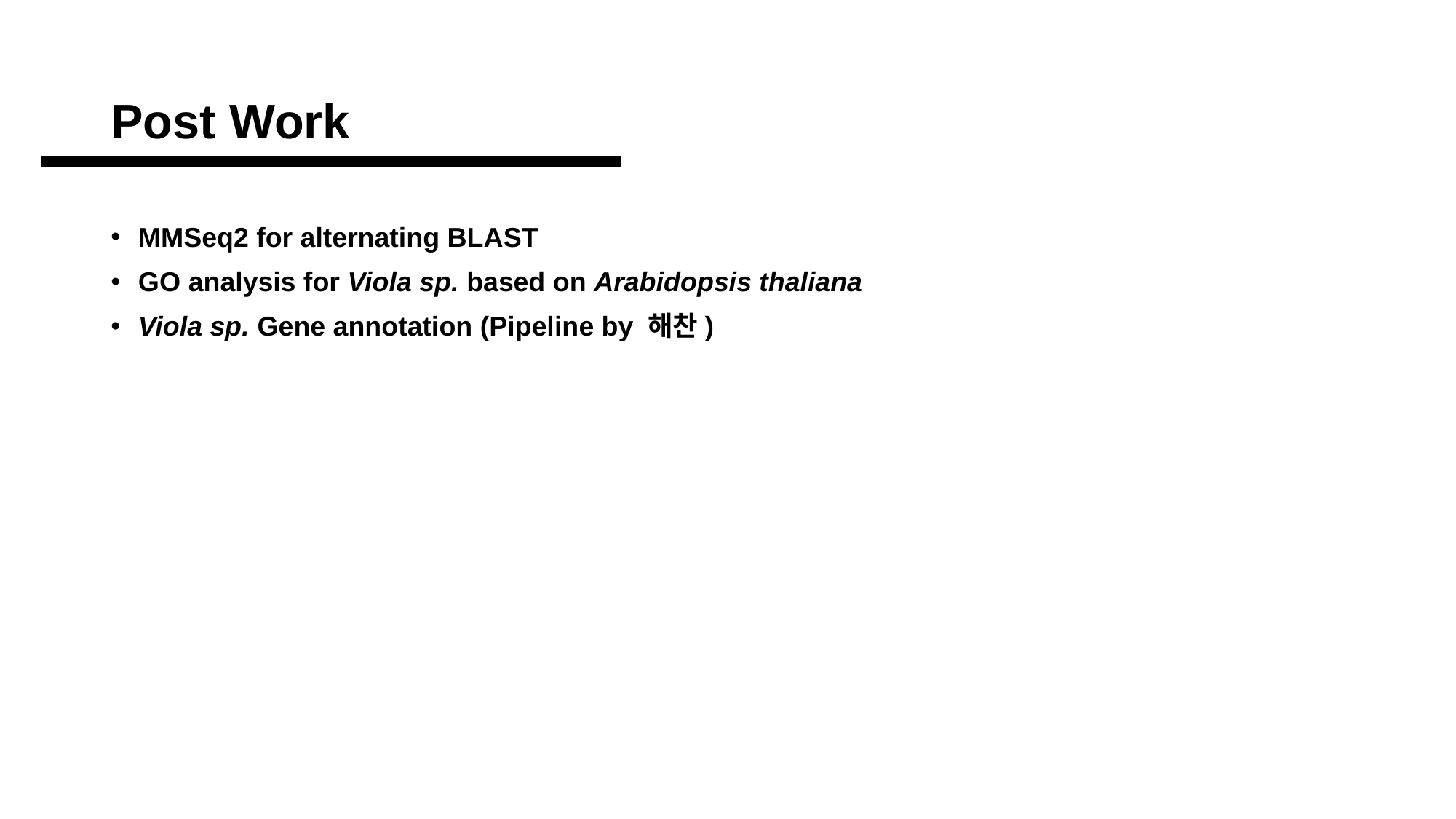

# Post Work
MMSeq2 for alternating BLAST
GO analysis for Viola sp. based on Arabidopsis thaliana
Viola sp. Gene annotation (Pipeline by 해찬)